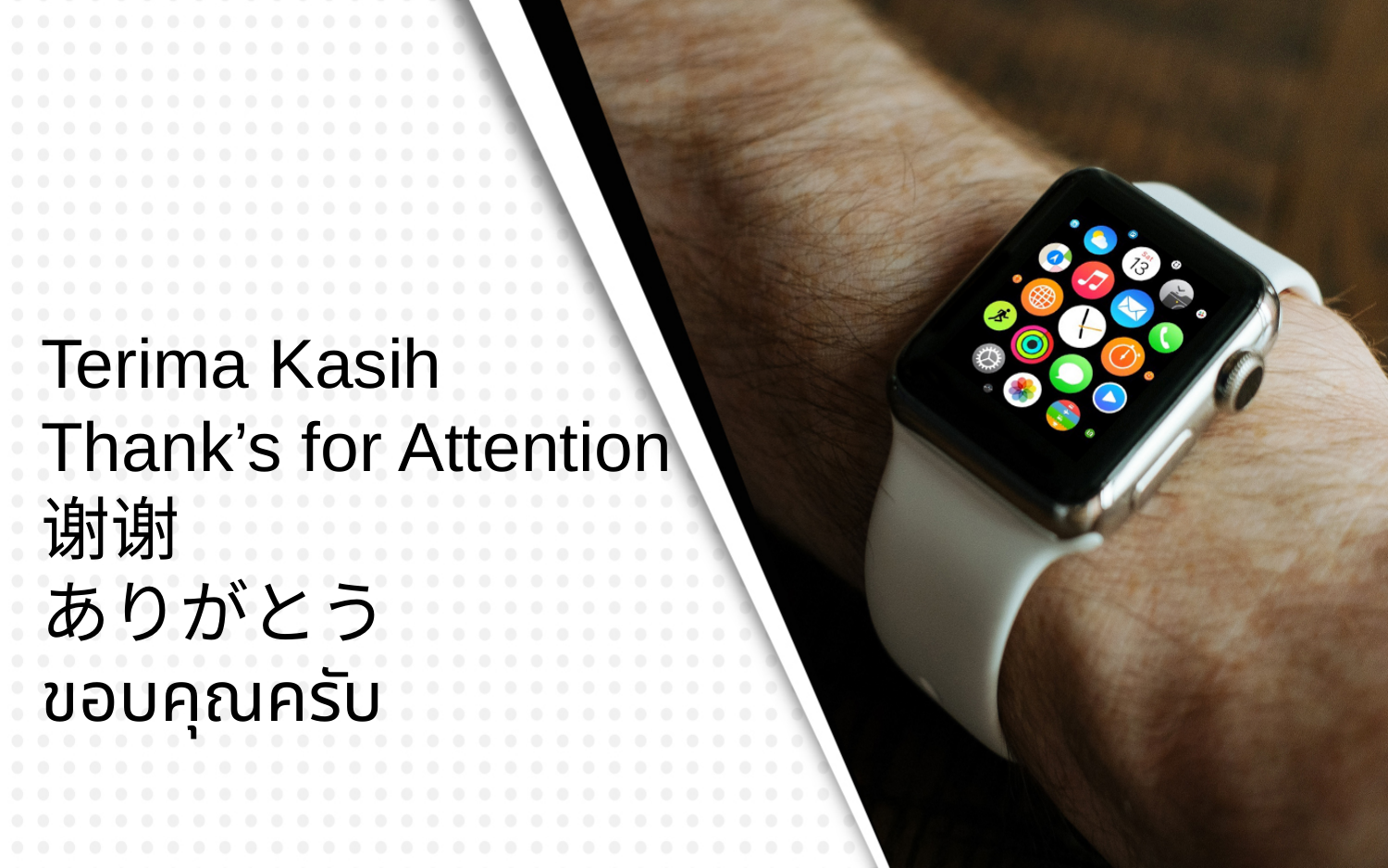

Terima Kasih
Thank’s for Attention
谢谢
ありがとう
ขอบคุณครับ